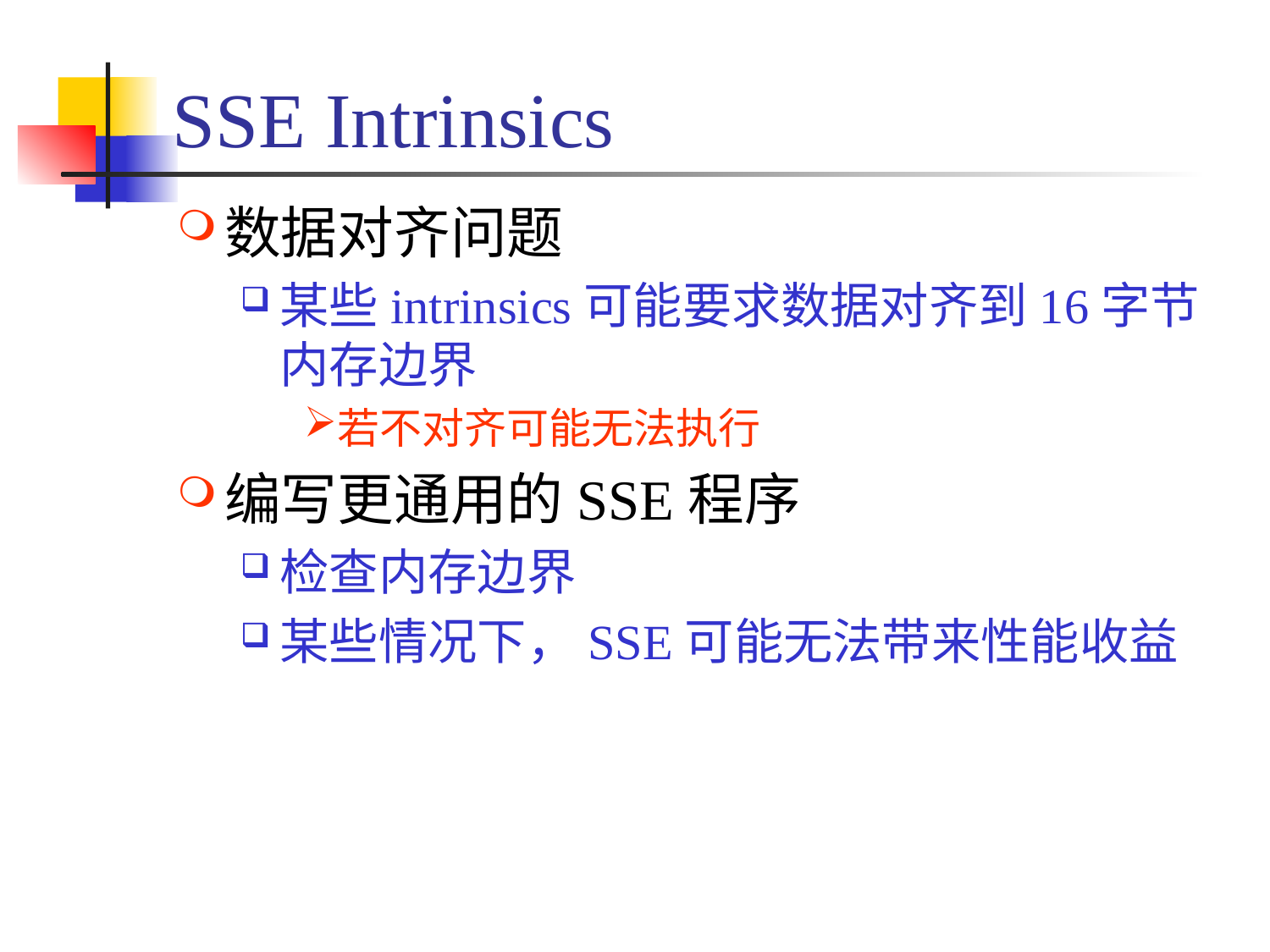

# SSE Intrinsics
数据对齐问题
某些intrinsics可能要求数据对齐到16字节内存边界
若不对齐可能无法执行
编写更通用的SSE程序
检查内存边界
某些情况下，SSE可能无法带来性能收益